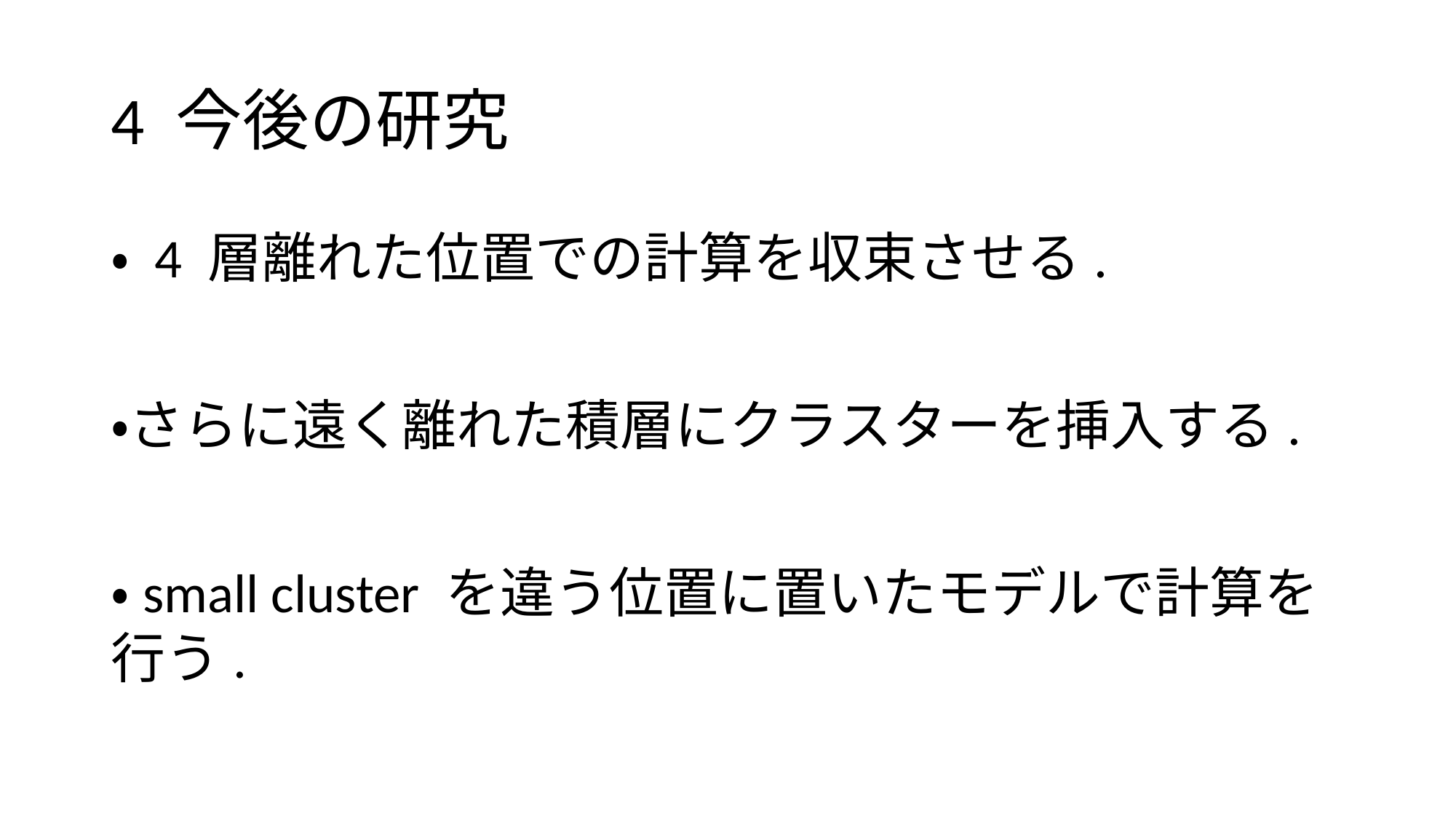

# 4 今後の研究
・ 4 層離れた位置での計算を収束させる.

・さらに遠く離れた積層にクラスターを挿入する.

・small cluster を違う位置に置いたモデルで計算を行う.